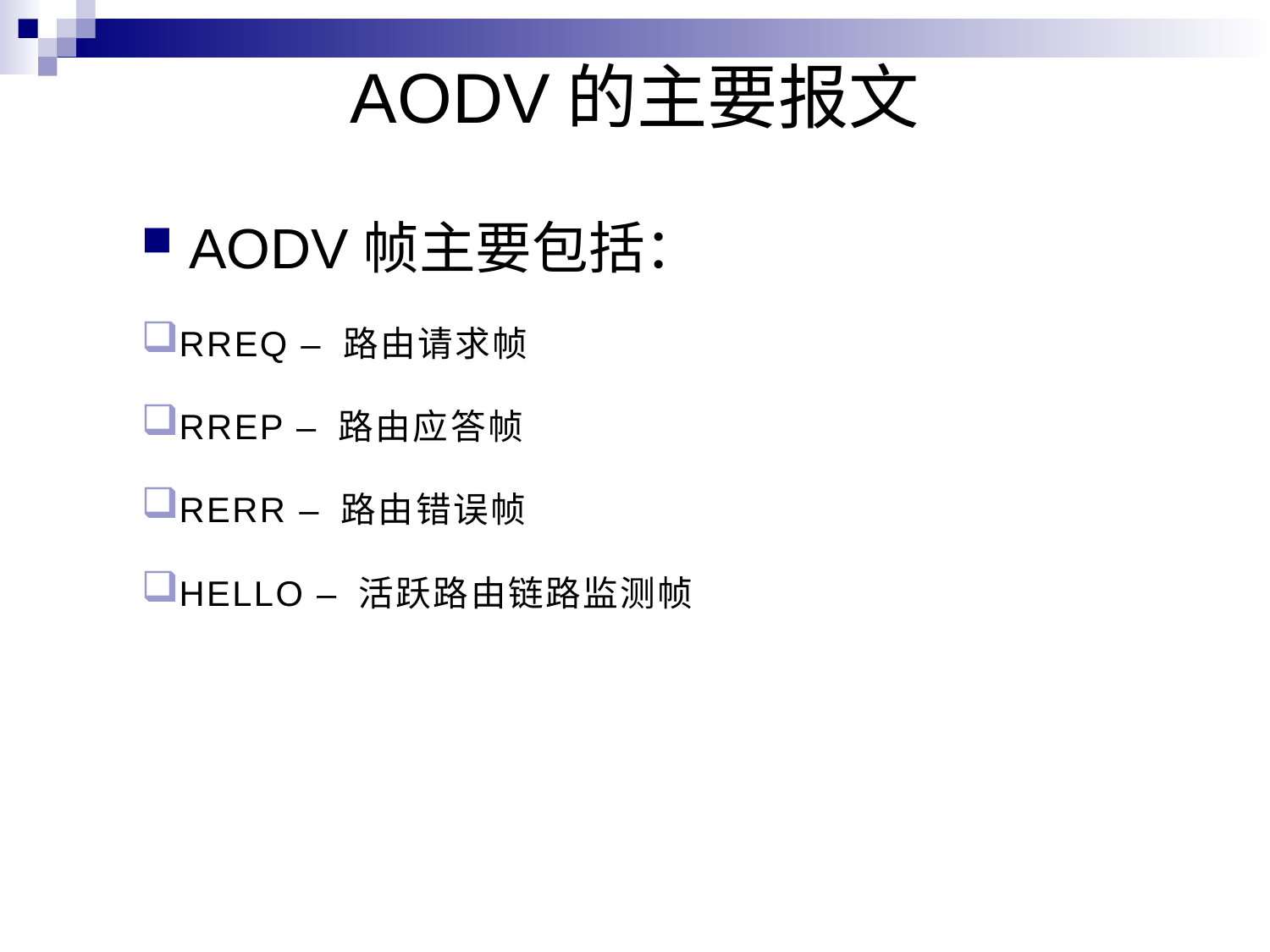

# AODV的主要报文
AODV帧主要包括：
RREQ – 路由请求帧
RREP – 路由应答帧
RERR – 路由错误帧
HELLO – 活跃路由链路监测帧

4